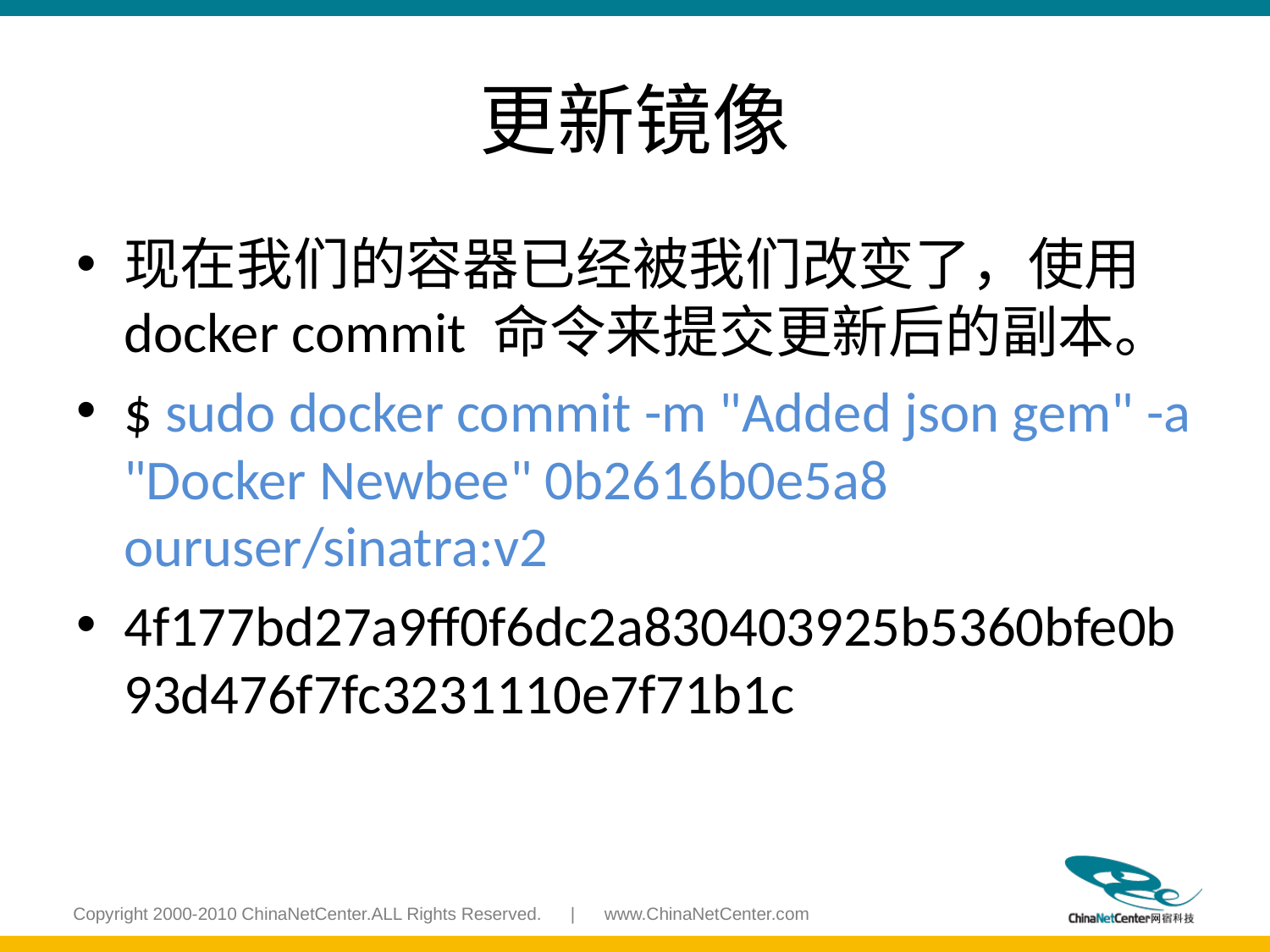

# 更新镜像
现在我们的容器已经被我们改变了，使用 docker commit 命令来提交更新后的副本。
$ sudo docker commit -m "Added json gem" -a "Docker Newbee" 0b2616b0e5a8 ouruser/sinatra:v2
4f177bd27a9ff0f6dc2a830403925b5360bfe0b93d476f7fc3231110e7f71b1c